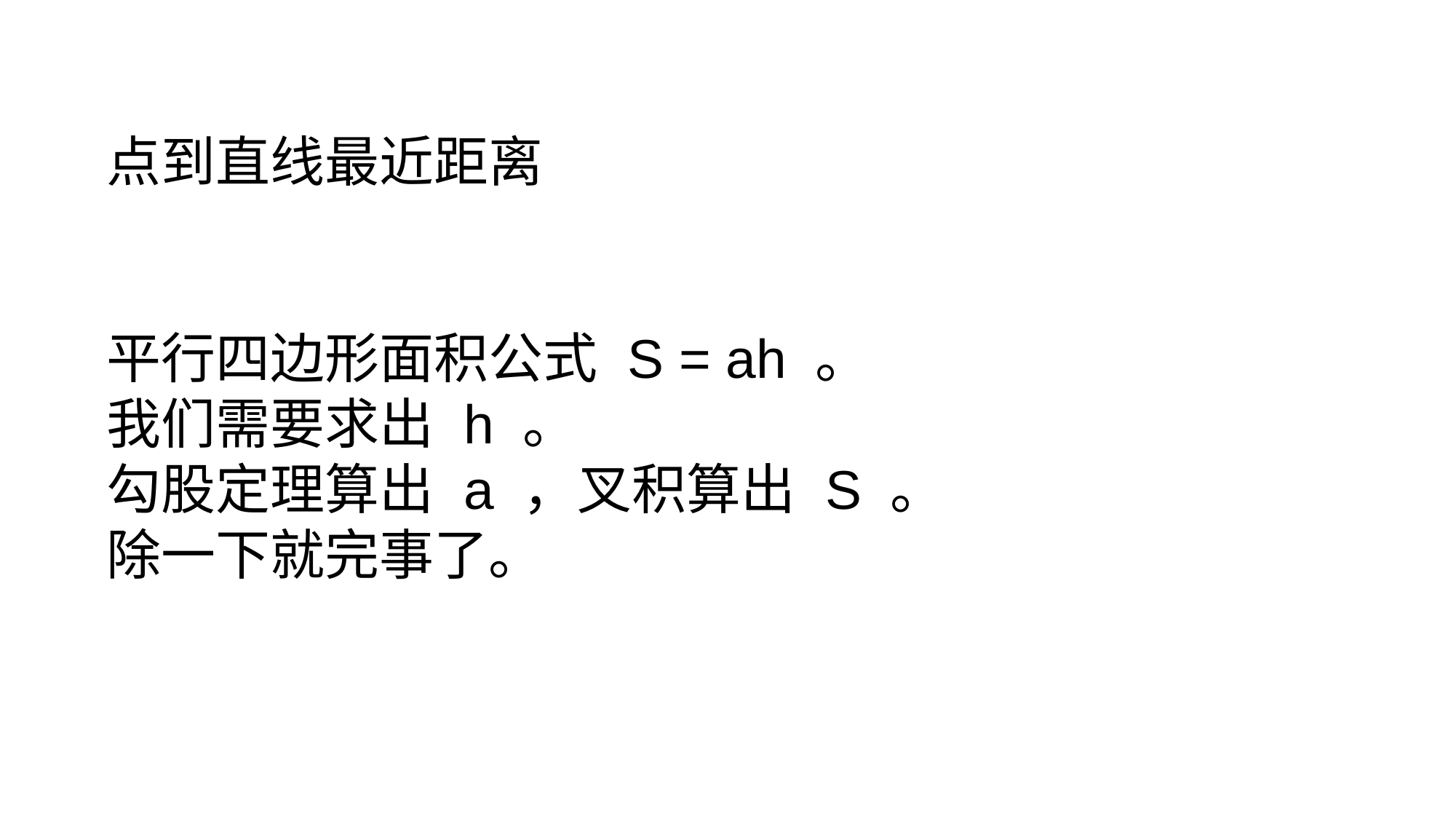

点到直线最近距离

平行四边形面积公式 S = ah 。
我们需要求出 h 。
勾股定理算出 a ，叉积算出 S 。
除一下就完事了。